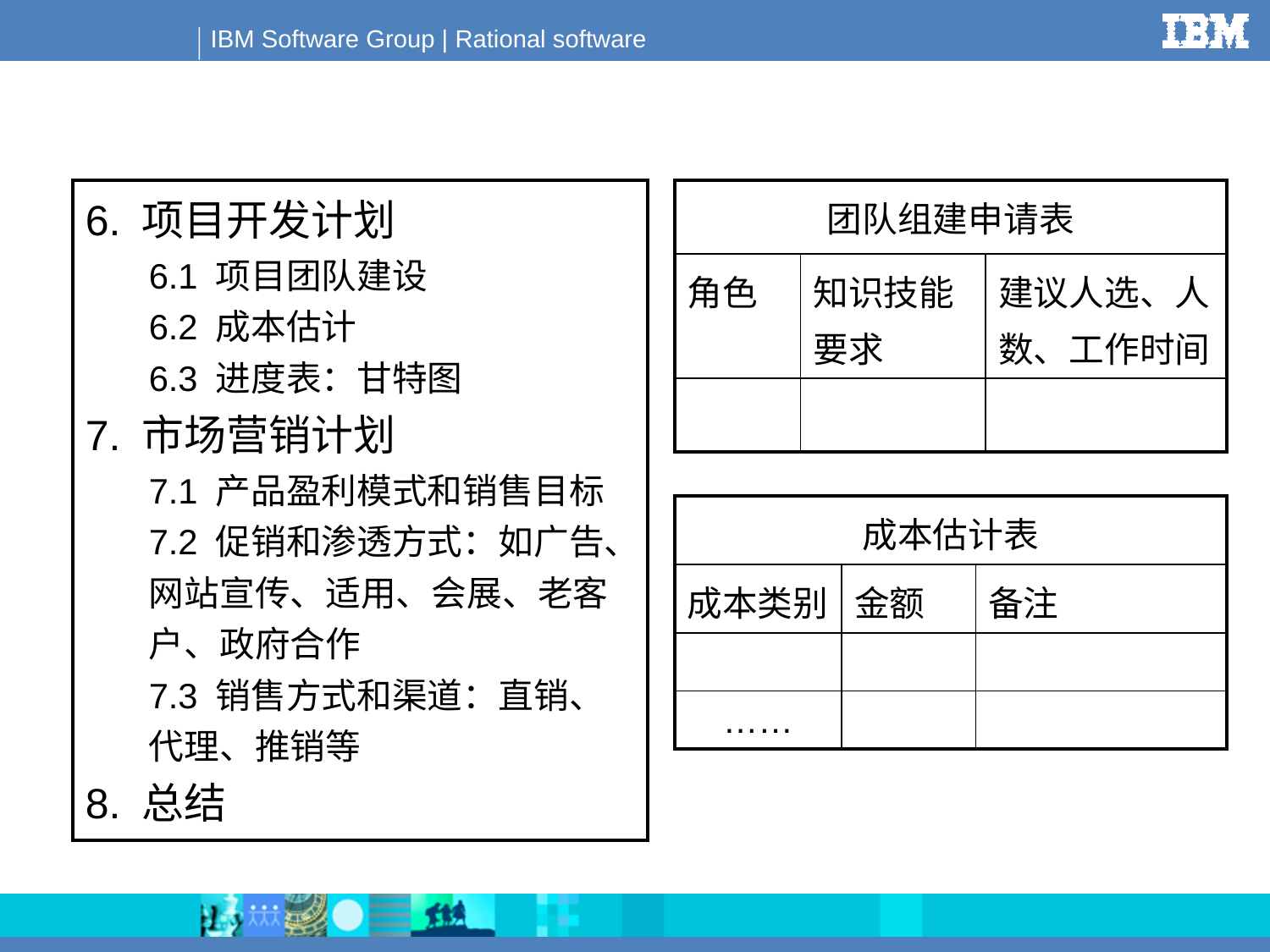

| 6. 项目开发计划 6.1 项目团队建设 6.2 成本估计 6.3 进度表：甘特图 7. 市场营销计划 7.1 产品盈利模式和销售目标 7.2 促销和渗透方式：如广告、网站宣传、适用、会展、老客户、政府合作 7.3 销售方式和渠道：直销、代理、推销等 8. 总结 |
| --- |
| 团队组建申请表 |  |  |
| --- | --- | --- |
| 角色 | 知识技能要求 | 建议人选、人数、工作时间 |
|  |  |  |
| 成本估计表 |  |  |
| --- | --- | --- |
| 成本类别 | 金额 | 备注 |
|  |  |  |
| …… |  |  |